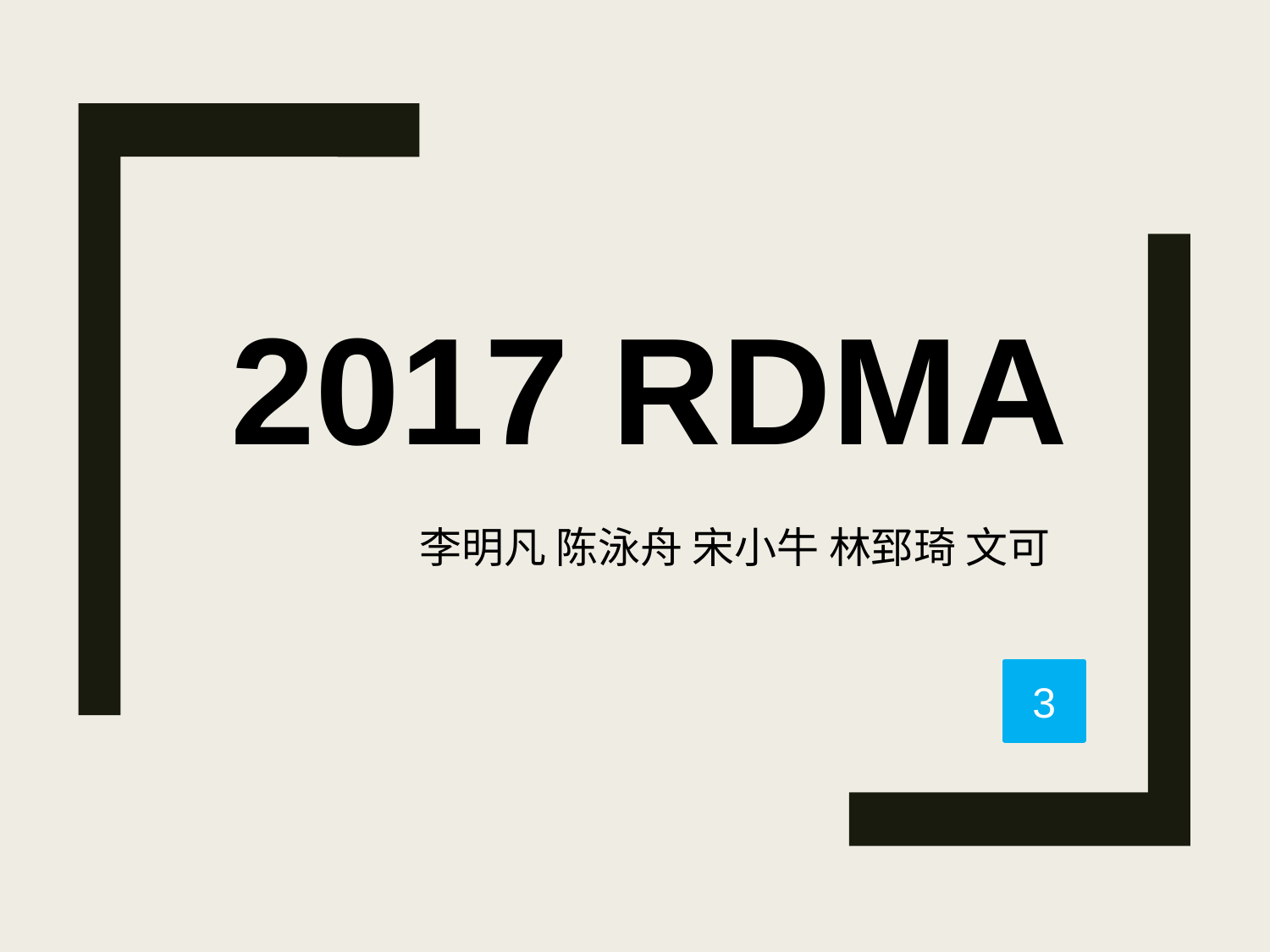

2017 RDMA
李明凡 陈泳舟 宋小牛 林郅琦 文可
3